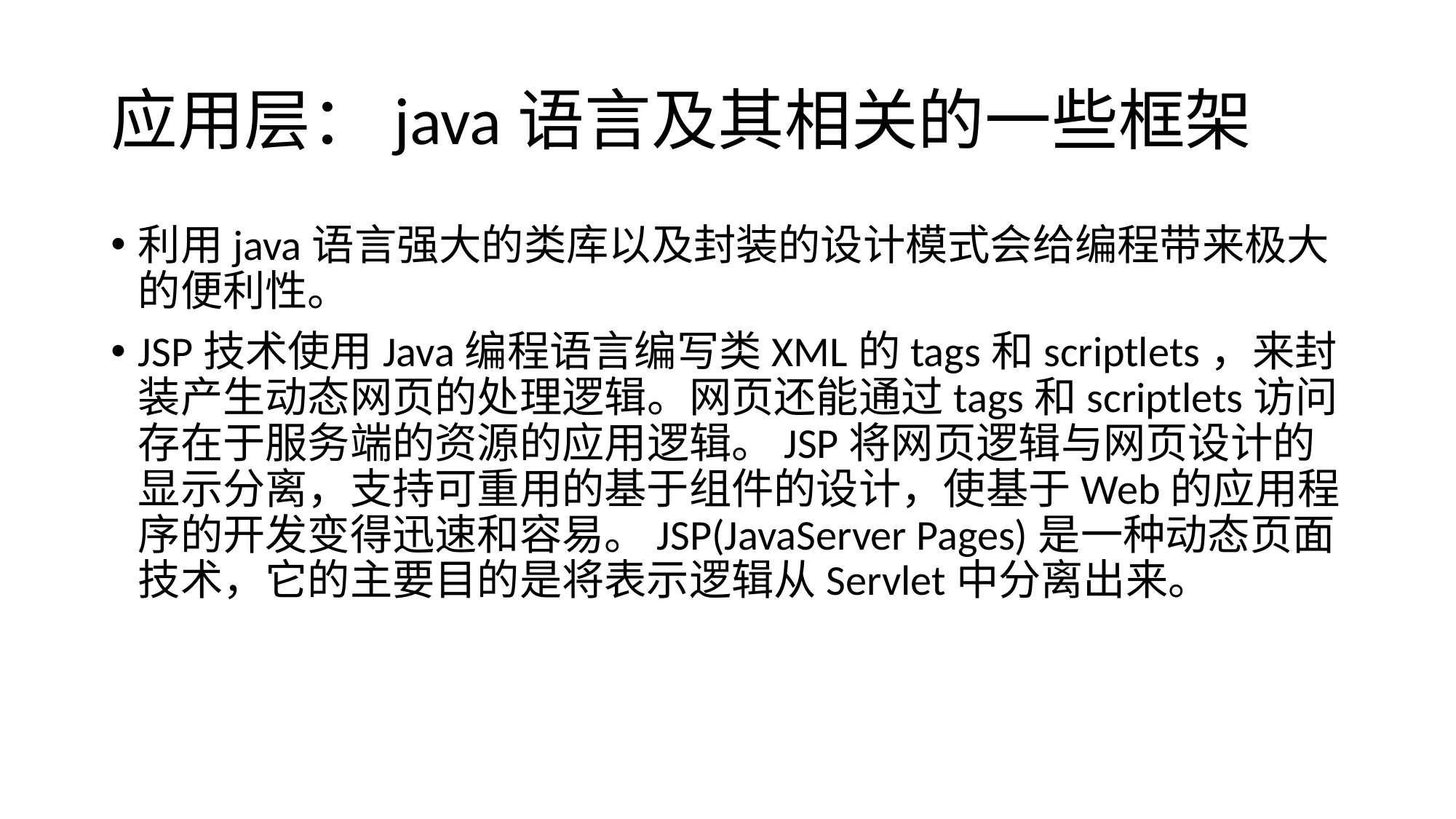

# 应用层：java语言及其相关的一些框架
利用java语言强大的类库以及封装的设计模式会给编程带来极大的便利性。
JSP技术使用Java编程语言编写类XML的tags和scriptlets，来封装产生动态网页的处理逻辑。网页还能通过tags和scriptlets访问存在于服务端的资源的应用逻辑。JSP将网页逻辑与网页设计的显示分离，支持可重用的基于组件的设计，使基于Web的应用程序的开发变得迅速和容易。JSP(JavaServer Pages)是一种动态页面技术，它的主要目的是将表示逻辑从Servlet中分离出来。